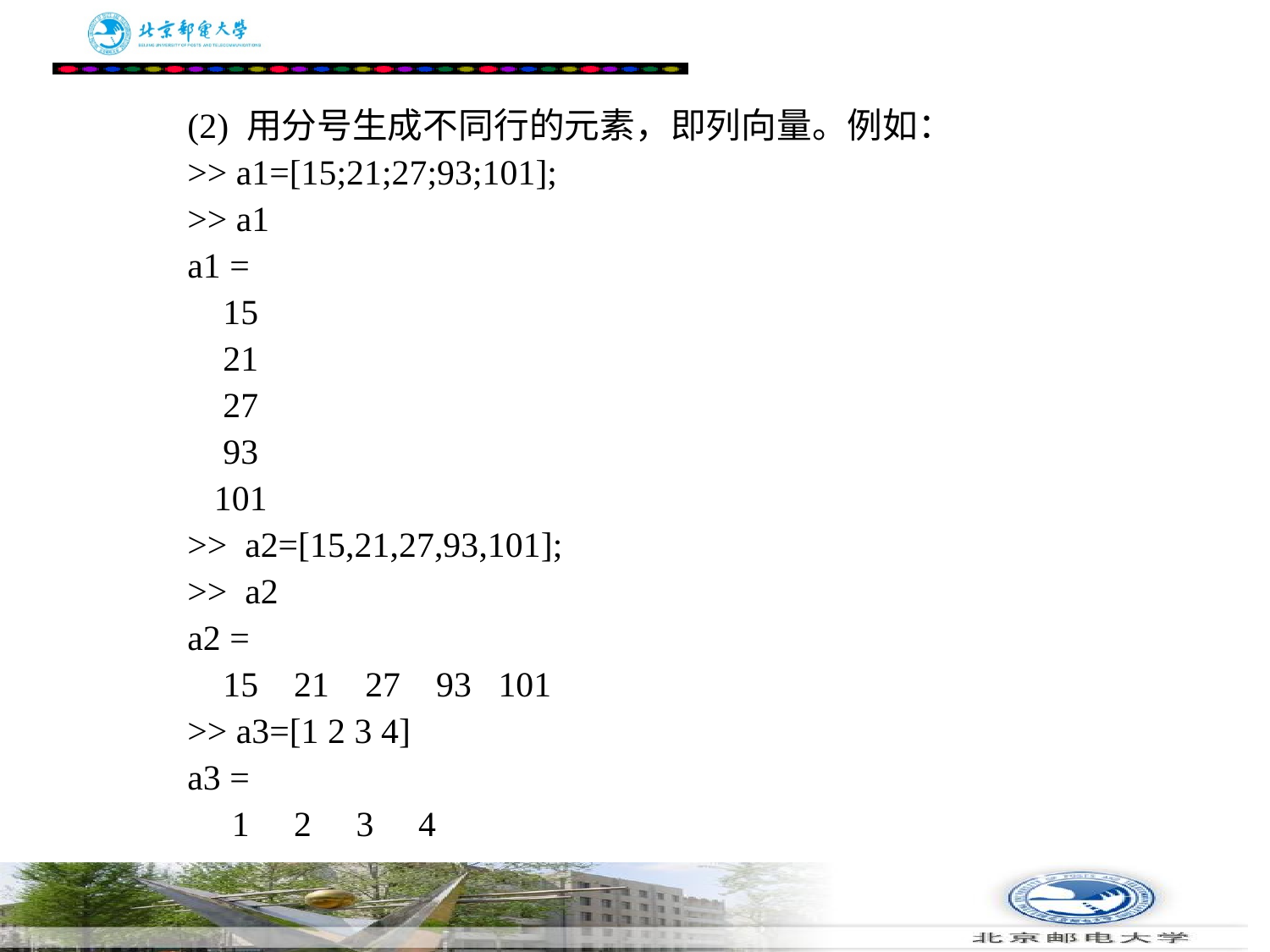

# (2) 用分号生成不同行的元素，即列向量。例如： >> a1=[15;21;27;93;101]; >> a1 a1 = 15 21 27 93 101 >>  a2=[15,21,27,93,101]; >>  a2 a2 = 15    21    27    93   101 >> a3=[1 2 3 4] a3 = 1     2     3     4